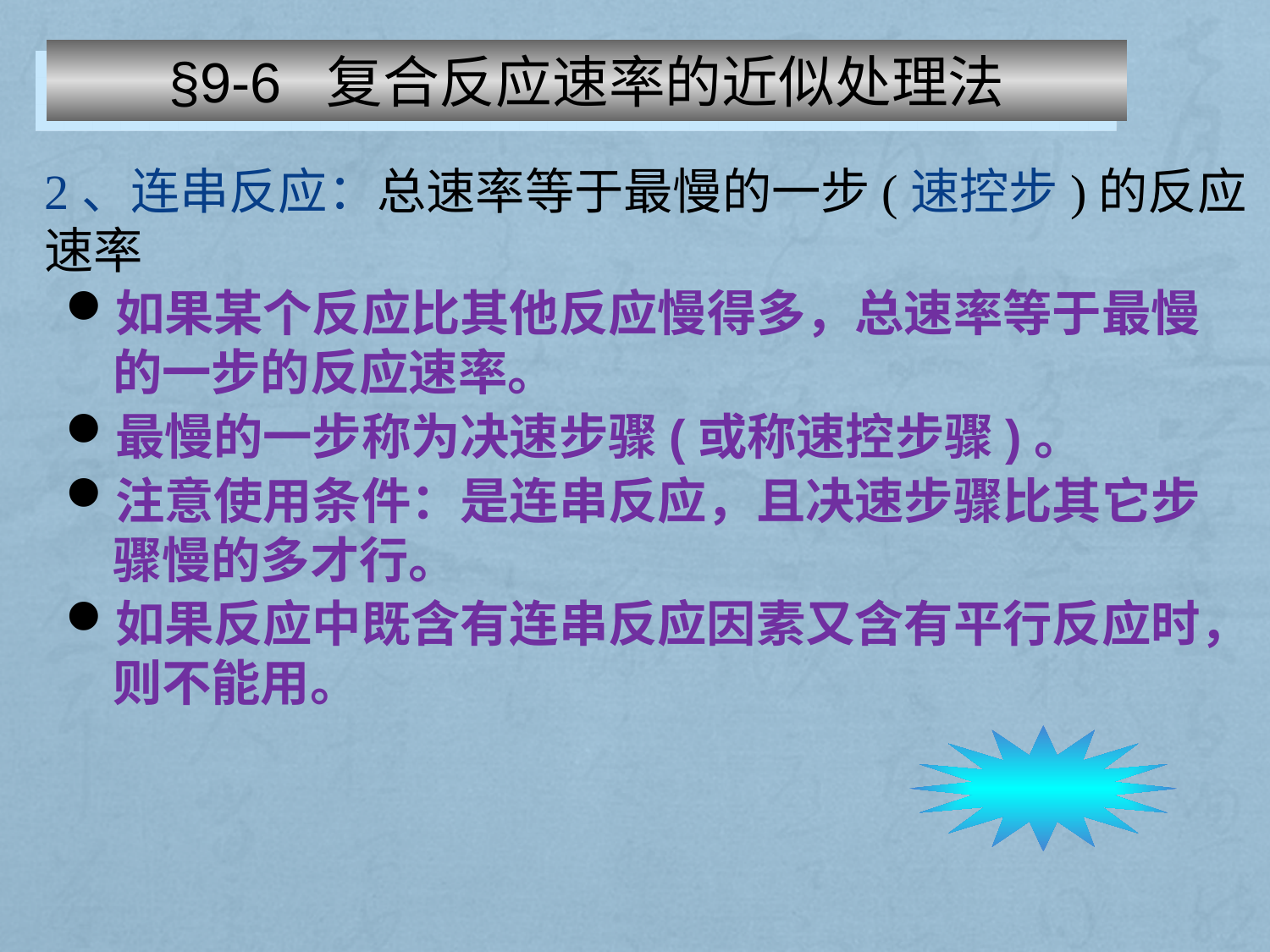

§9-6  复合反应速率的近似处理法
2、连串反应：总速率等于最慢的一步(速控步)的反应速率
如果某个反应比其他反应慢得多，总速率等于最慢的一步的反应速率。
最慢的一步称为决速步骤(或称速控步骤)。
注意使用条件：是连串反应，且决速步骤比其它步骤慢的多才行。
如果反应中既含有连串反应因素又含有平行反应时，则不能用。